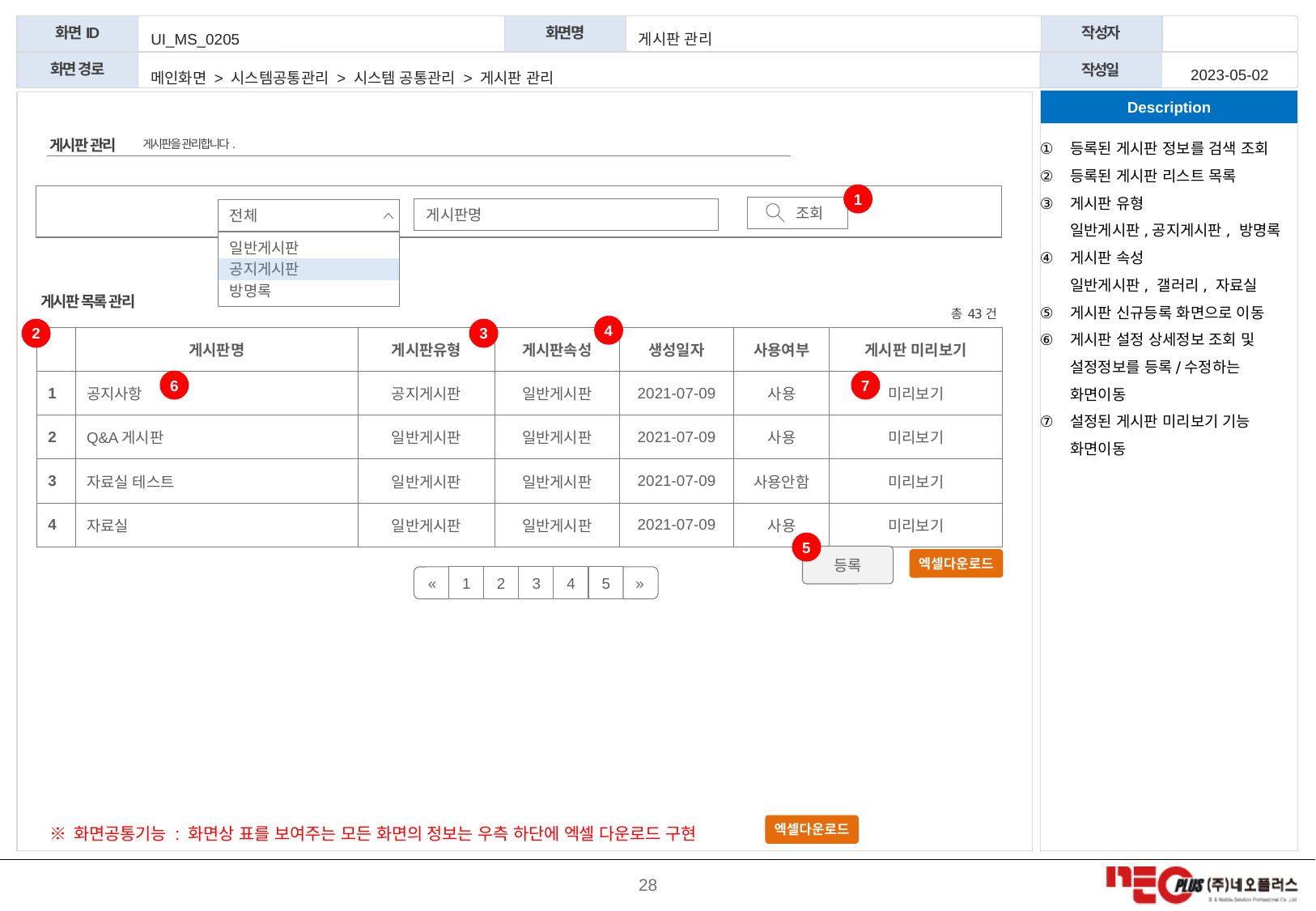

UI_MS_0205
게시판 관리

2023-05-02
메인화면 > 시스템공통관리 > 시스템 공통관리 > 게시판 관리

게시판을 관리합니다.
등록된 게시판 정보를 검색 조회
등록된 게시판 리스트 목록
게시판 유형
일반게시판,공지게시판, 방명록
게시판 속성
일반게시판, 갤러리, 자료실
게시판 신규등록 화면으로 이동
게시판 설정 상세정보 조회 및 설정정보를 등록/수정하는 화면이동
설정된 게시판 미리보기 기능 화면이동
게시판 관리
1

조회

게시판명
전체

일반게시판
공지게시판
방명록

게시판 목록 관리
총 43건
4
3
2
|  | 게시판명 | 게시판유형 | 게시판속성 | 생성일자 | 사용여부 | 게시판 미리보기 |
| --- | --- | --- | --- | --- | --- | --- |
| 1 | 공지사항 | 공지게시판 | 일반게시판 | 2021-07-09 | 사용 | 미리보기 |
| 2 | Q&A게시판 | 일반게시판 | 일반게시판 | 2021-07-09 | 사용 | 미리보기 |
| 3 | 자료실 테스트 | 일반게시판 | 일반게시판 | 2021-07-09 | 사용안함 | 미리보기 |
| 4 | 자료실 | 일반게시판 | 일반게시판 | 2021-07-09 | 사용 | 미리보기 |
6
7
5
등록
엑셀다운로드
1
2
3
4
5
«
»
※ 화면공통기능 : 화면상 표를 보여주는 모든 화면의 정보는 우측 하단에 엑셀 다운로드 구현
엑셀다운로드